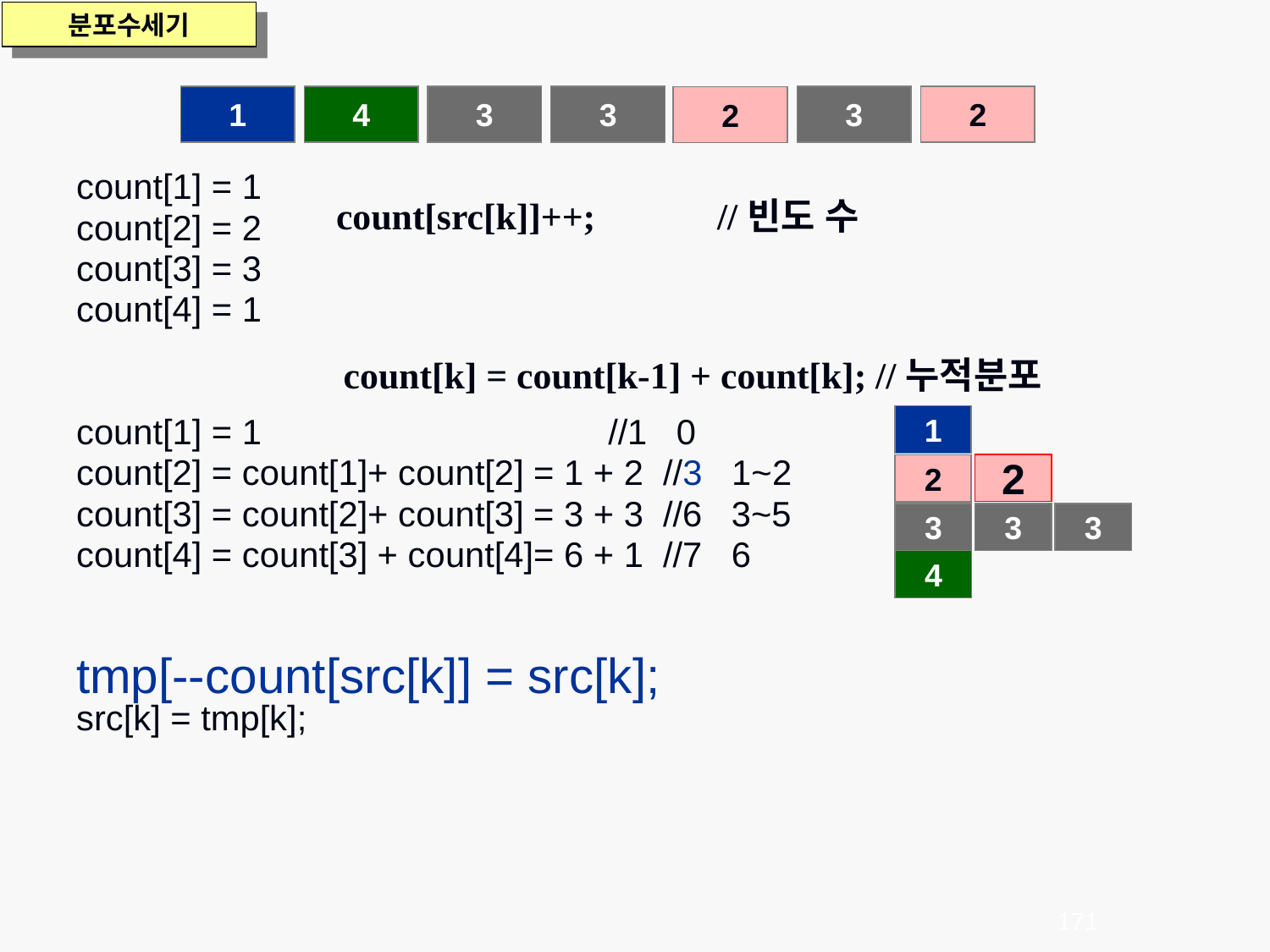

분포수세기
1
4
3
3
3
2
2
count[1] = 1
count[2] = 2
count[3] = 3
count[4] = 1

count[1] = 1	                                  //1   0
count[2] = count[1]+ count[2] = 1 + 2  //3   1~2
count[3] = count[2]+ count[3] = 3 + 3  //6   3~5
count[4] = count[3] + count[4]= 6 + 1  //7   6

tmp[--count[src[k]] = src[k];
src[k] = tmp[k];
count[src[k]]++;	//빈도 수
count[k] = count[k-1] + count[k]; //누적분포

1
2
2
3
3
3
4
171